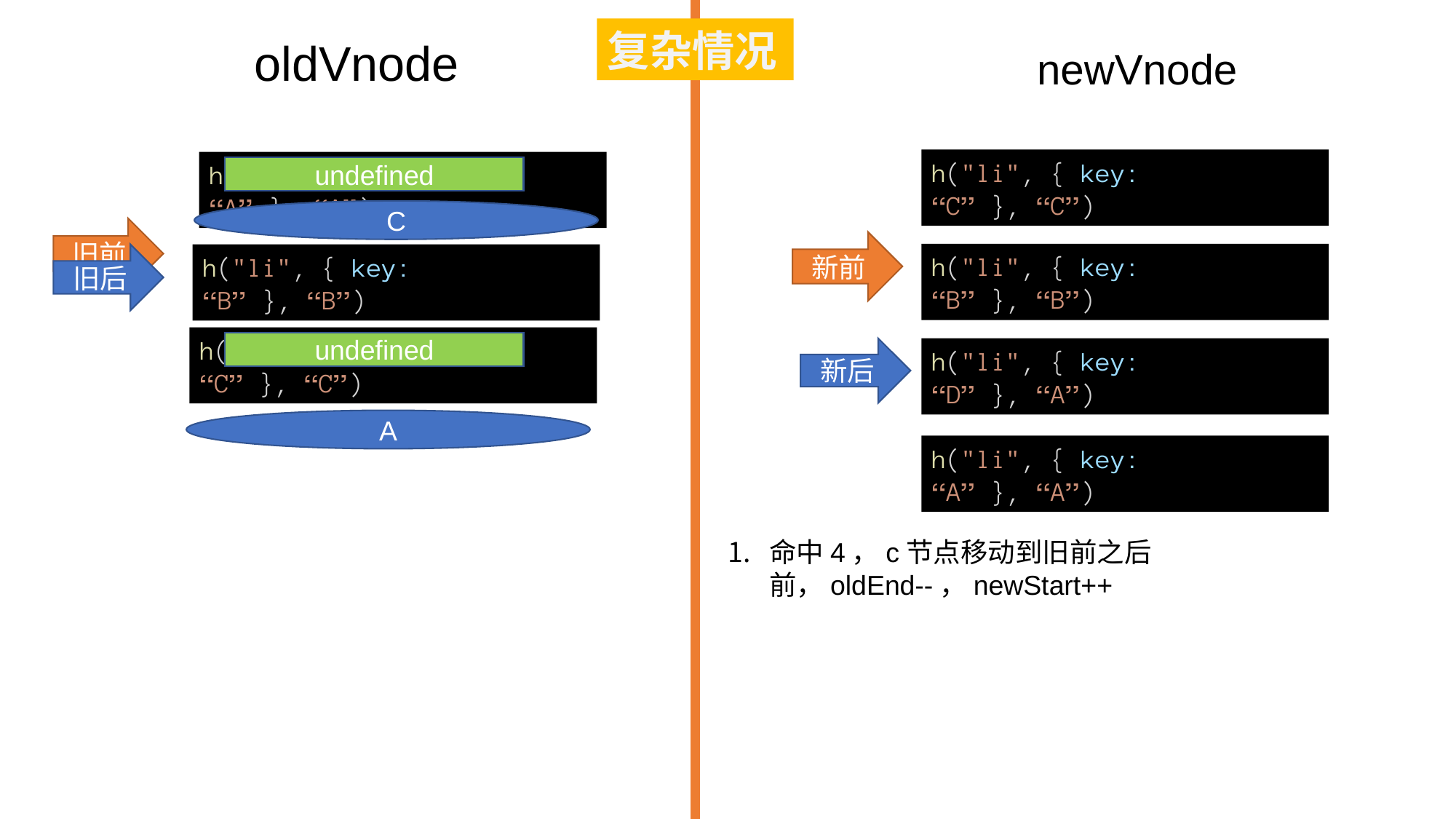

复杂情况
oldVnode
newVnode
h("li", { key: “C” }, “C”)
h("li", { key: “A” }, “A”)
undefined
C
旧前
新前
h("li", { key: “B” }, “B”)
h("li", { key: “B” }, “B”)
旧后
h("li", { key: “C” }, “C”)
undefined
新后
h("li", { key: “D” }, “A”)
A
h("li", { key: “A” }, “A”)
命中4，c节点移动到旧前之后前，oldEnd--，newStart++